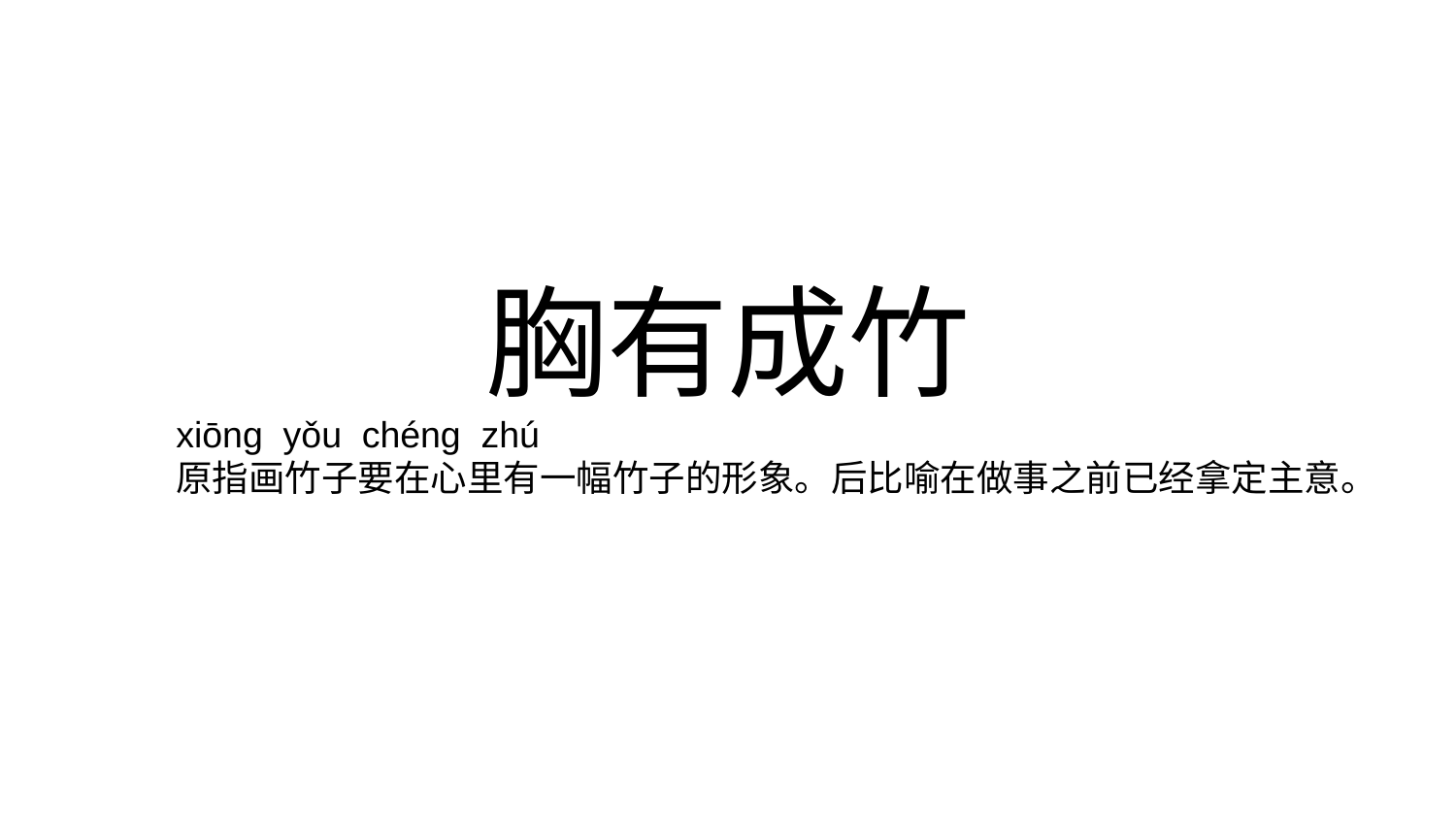

# 胸有成竹
xiōng  yǒu  chéng  zhú
原指画竹子要在心里有一幅竹子的形象。后比喻在做事之前已经拿定主意。